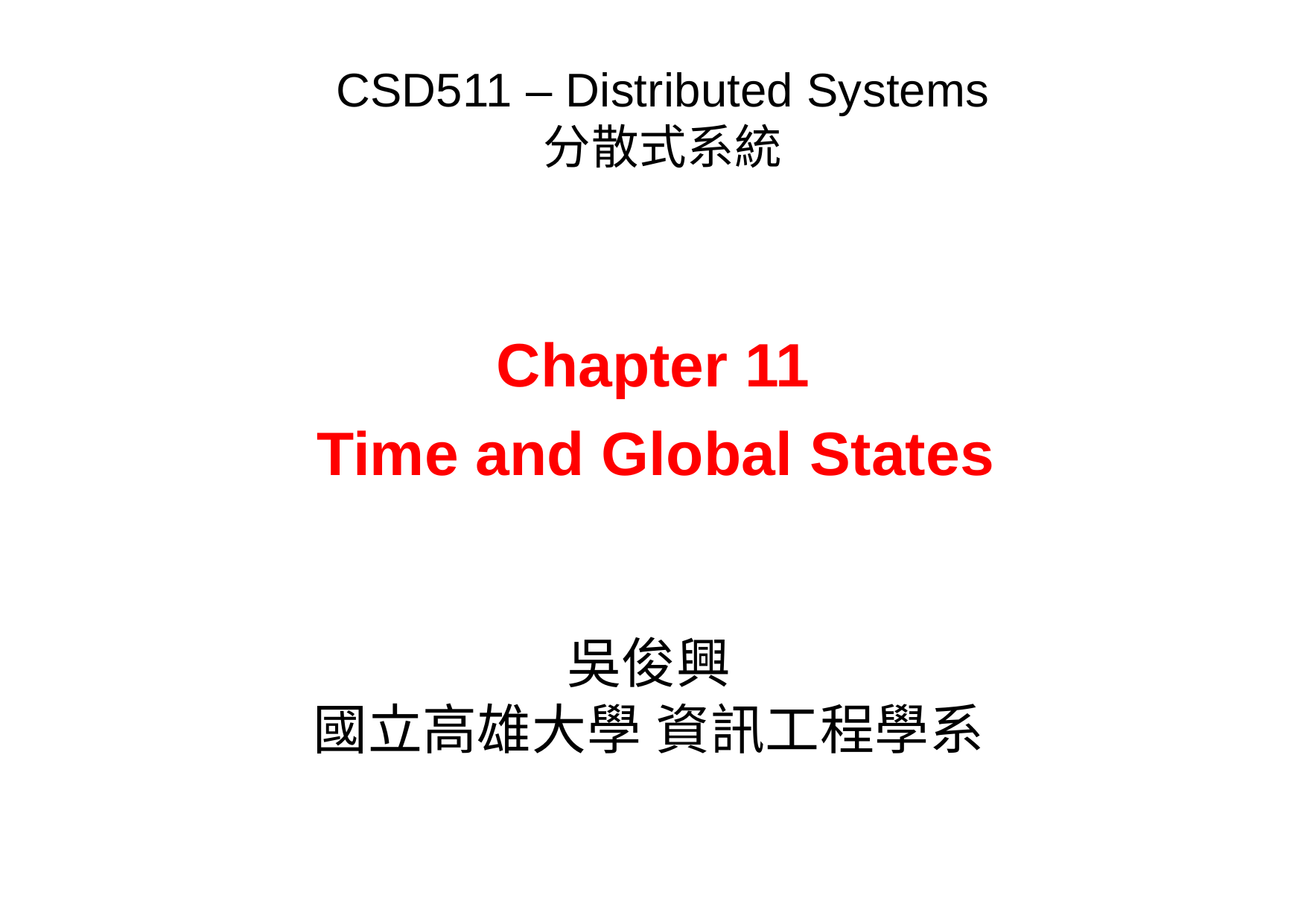

CSD511 – Distributed Systems
分散式系統
# Chapter 11
Time and Global States

吳俊興
國立高雄大學 資訊工程學系